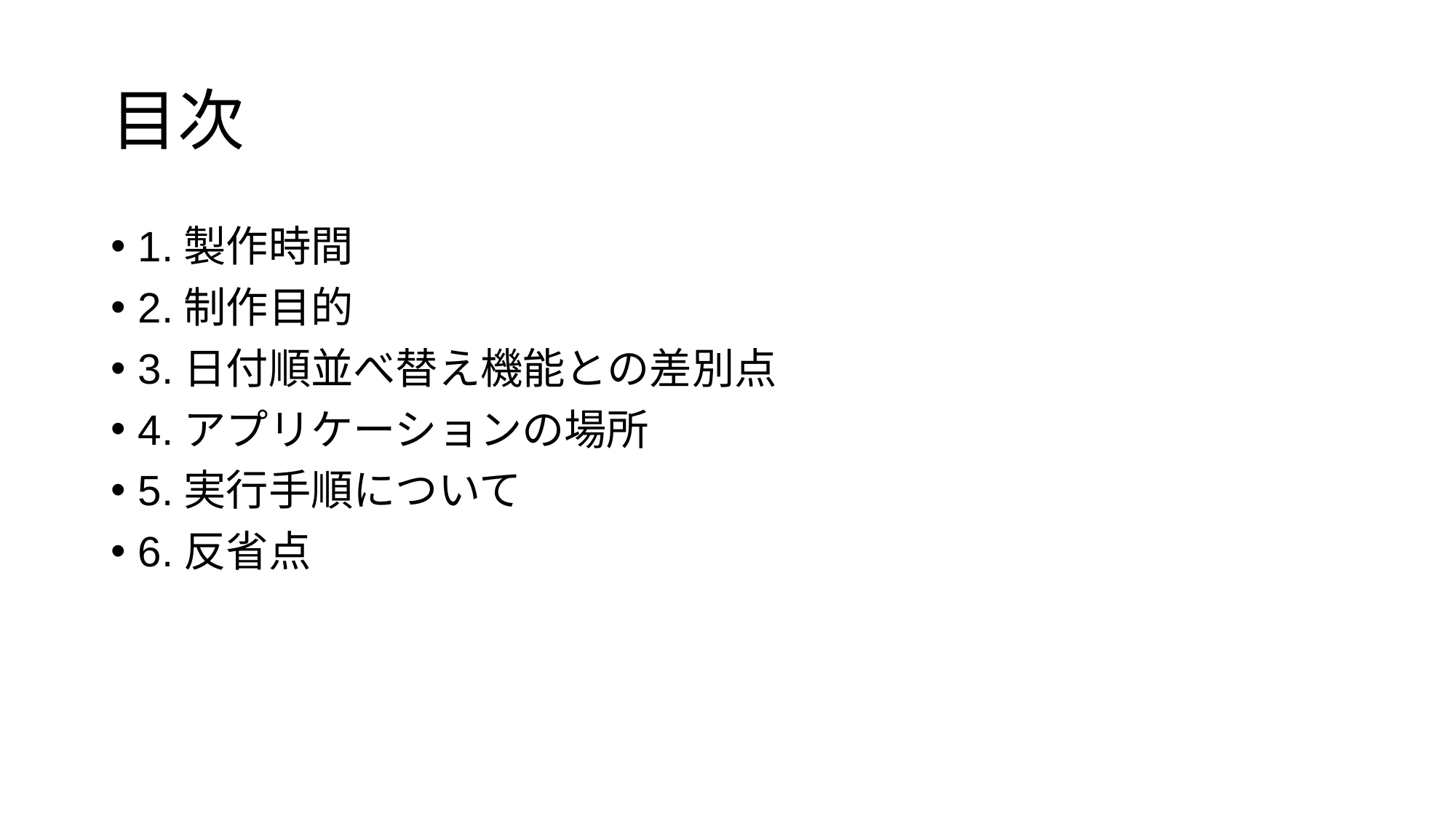

# 目次
1.製作時間
2.制作目的
3.日付順並べ替え機能との差別点
4.アプリケーションの場所
5.実行手順について
6.反省点